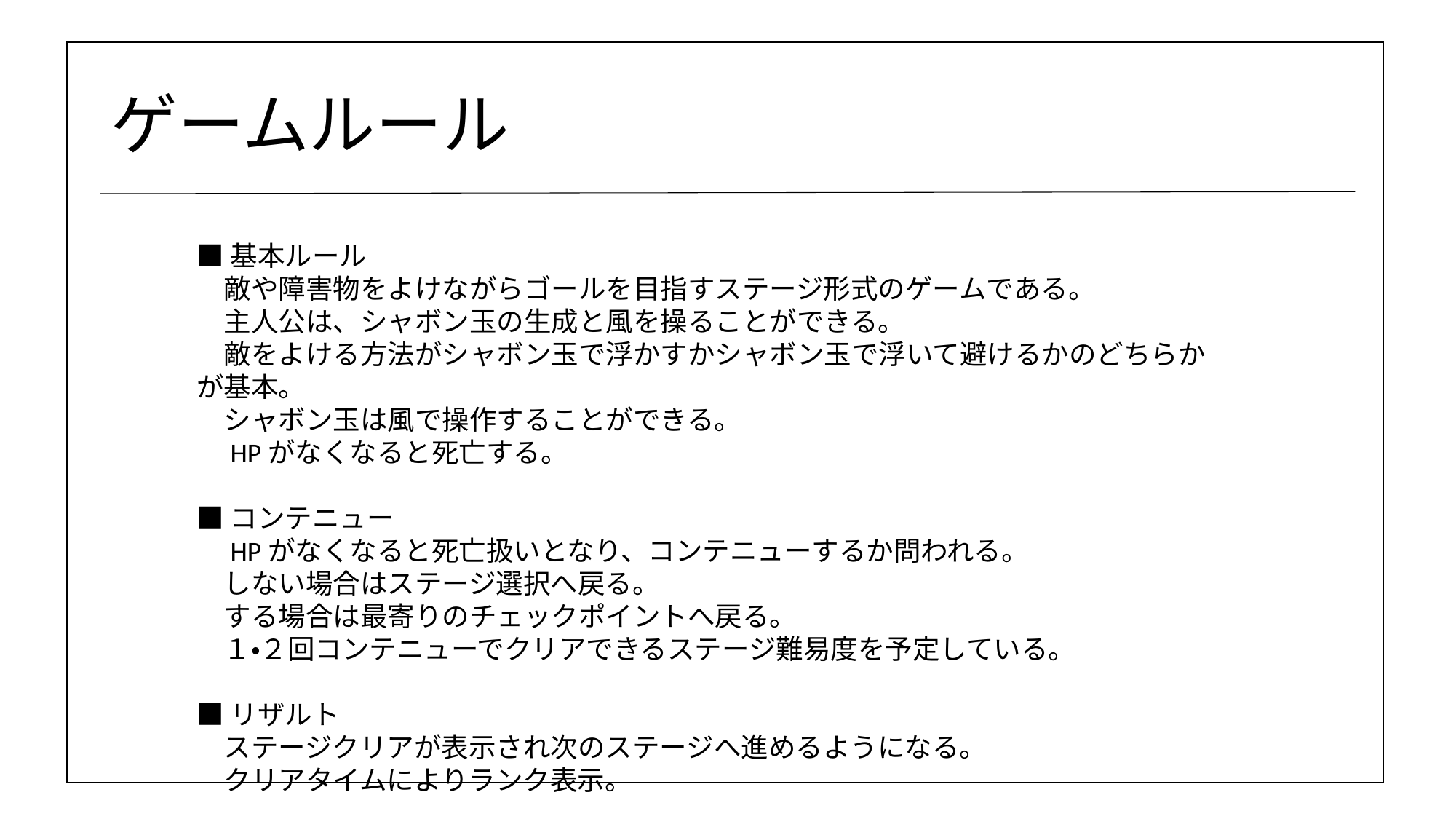

ゲームルール
■基本ルール
　敵や障害物をよけながらゴールを目指すステージ形式のゲームである。
　主人公は、シャボン玉の生成と風を操ることができる。
　敵をよける方法がシャボン玉で浮かすかシャボン玉で浮いて避けるかのどちらかが基本。
　シャボン玉は風で操作することができる。
　HPがなくなると死亡する。

■コンテニュー
　HPがなくなると死亡扱いとなり、コンテニューするか問われる。
　しない場合はステージ選択へ戻る。
　する場合は最寄りのチェックポイントへ戻る。
　１・２回コンテニューでクリアできるステージ難易度を予定している。

■リザルト
　ステージクリアが表示され次のステージへ進めるようになる。
　クリアタイムによりランク表示。